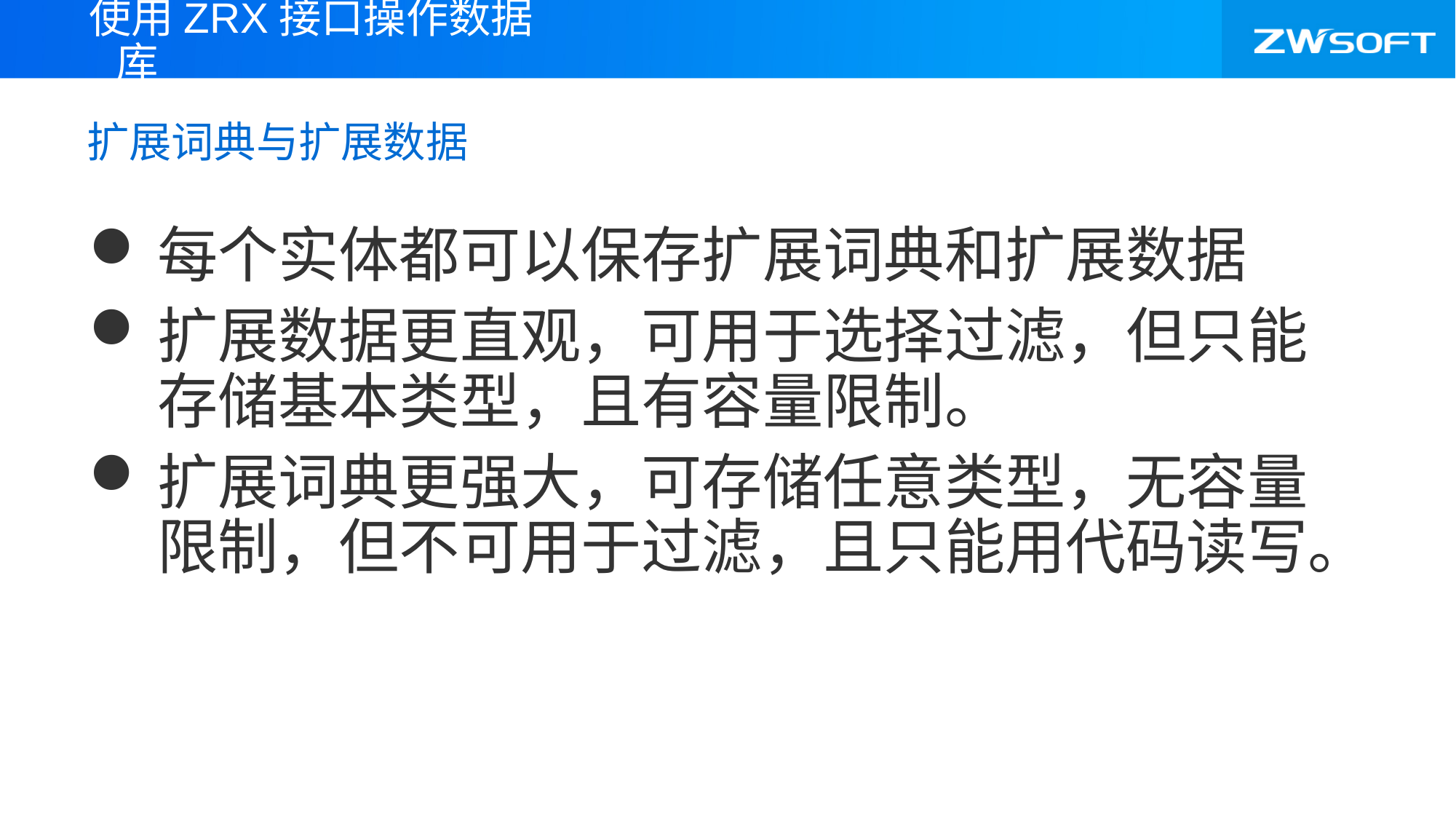

使用ZRX接口操作数据库
# 扩展词典与扩展数据
每个实体都可以保存扩展词典和扩展数据
扩展数据更直观，可用于选择过滤，但只能存储基本类型，且有容量限制。
扩展词典更强大，可存储任意类型，无容量限制，但不可用于过滤，且只能用代码读写。